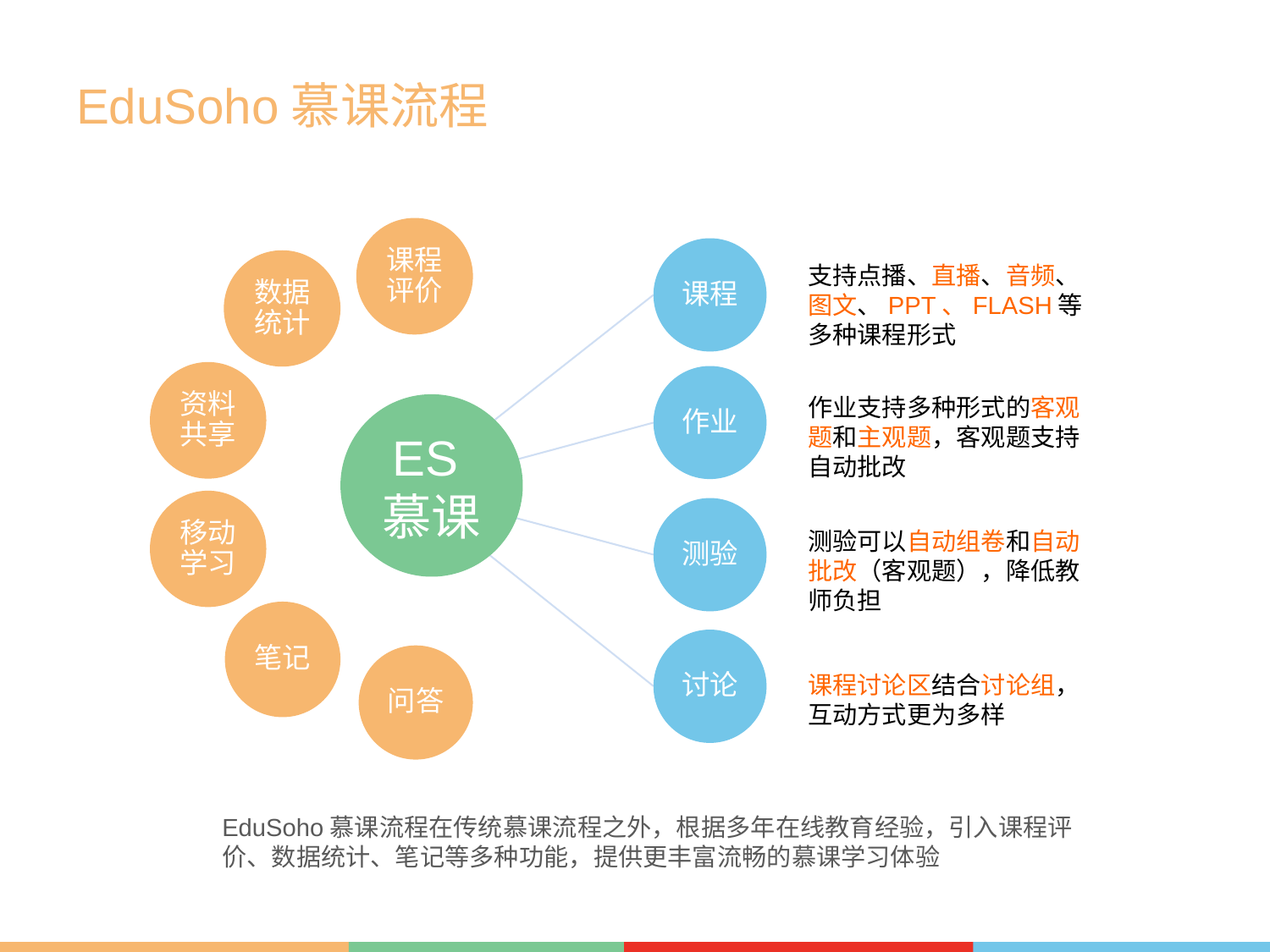

# EduSoho慕课流程
课程评价
课程
作业
ES慕课
测验
讨论
支持点播、直播、音频、图文、PPT、FLASH等多种课程形式
作业支持多种形式的客观题和主观题，客观题支持自动批改
测验可以自动组卷和自动批改（客观题），降低教师负担
课程讨论区结合讨论组，互动方式更为多样
数据统计
资料共享
移动学习
笔记
问答
EduSoho慕课流程在传统慕课流程之外，根据多年在线教育经验，引入课程评价、数据统计、笔记等多种功能，提供更丰富流畅的慕课学习体验